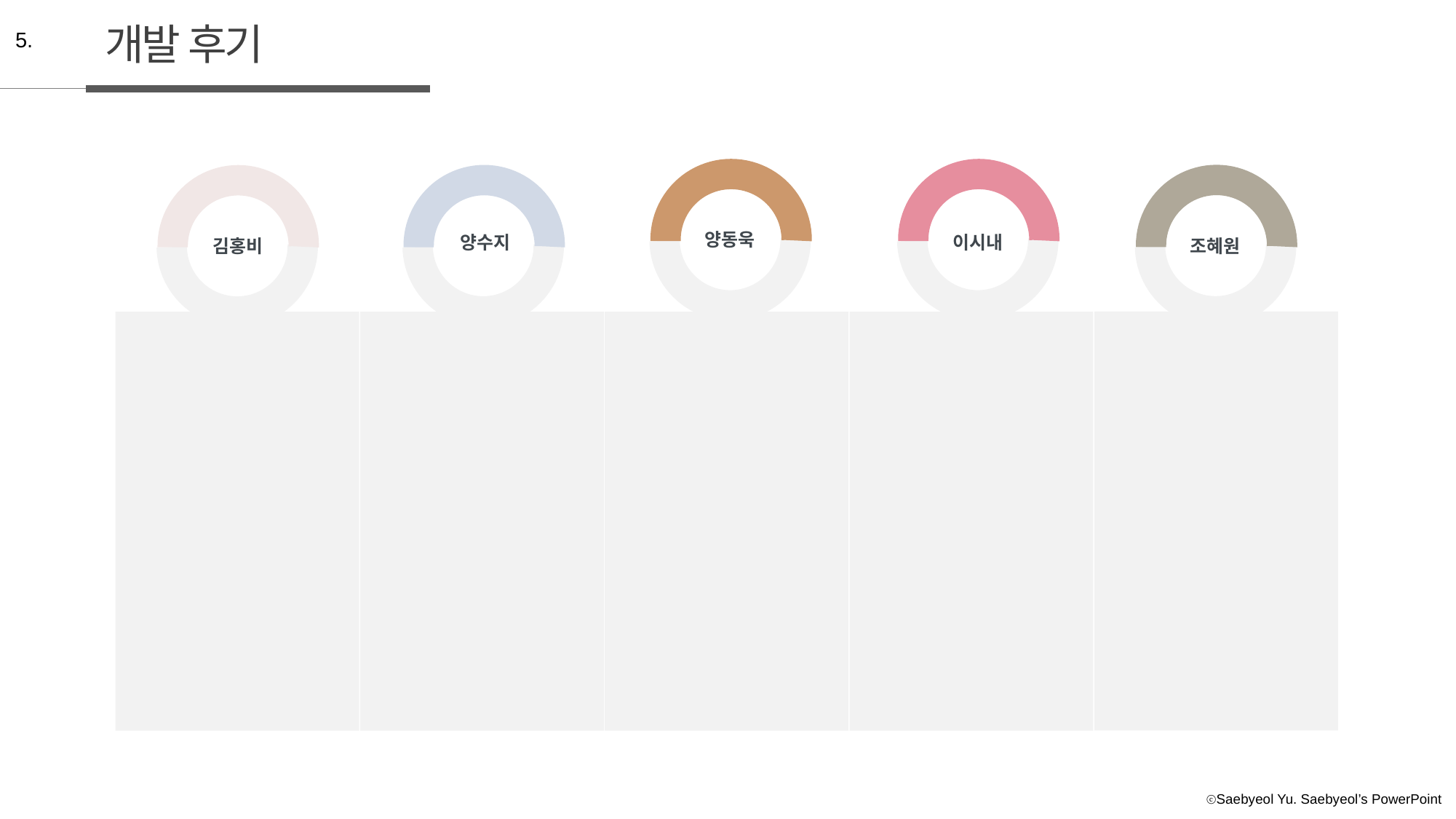

개발 후기
5.

양동욱
양수지
이시내
조혜원
김홍비